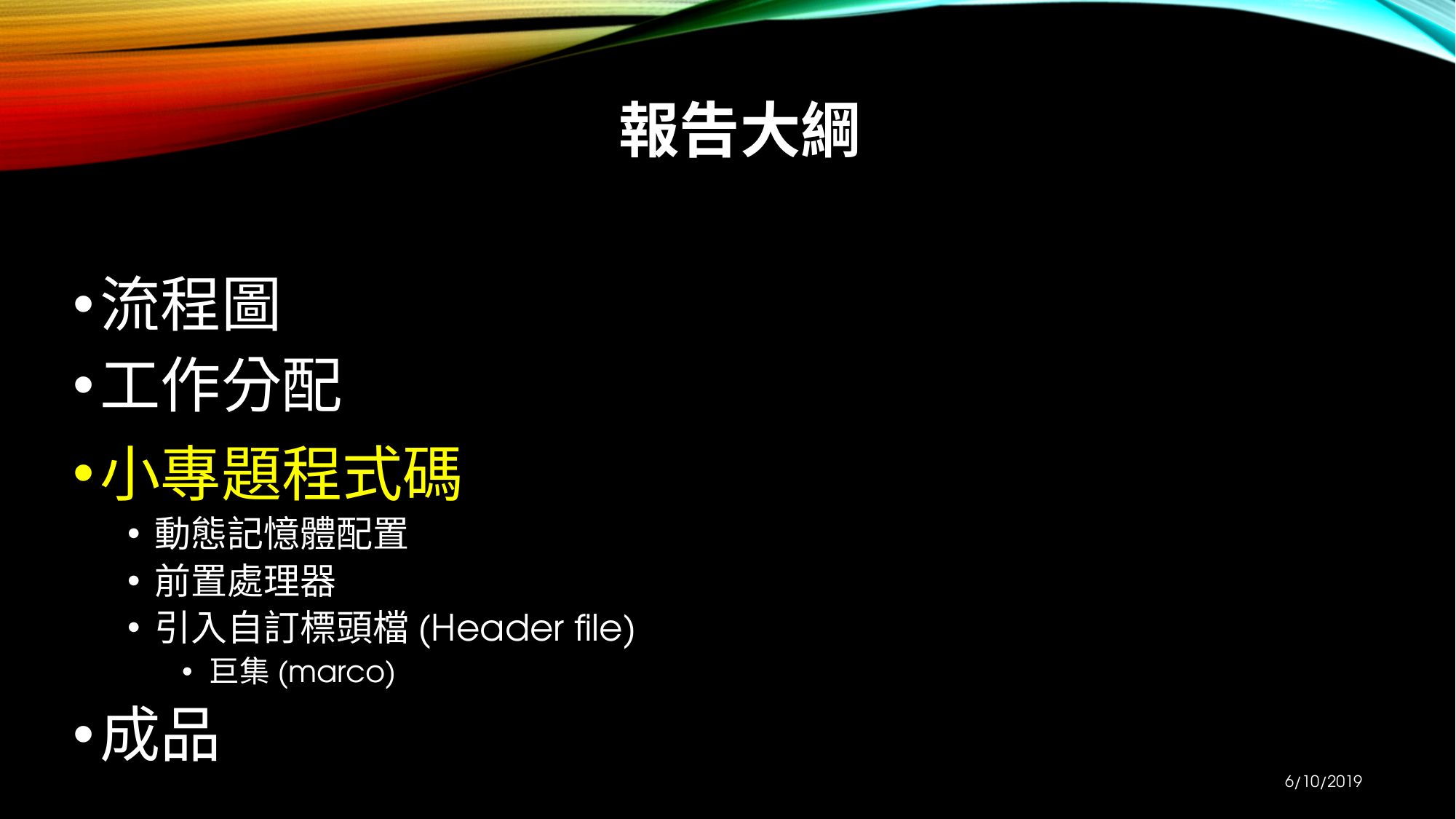

# 報告大綱

流程圖
工作分配
小專題程式碼
動態記憶體配置
前置處理器
引入自訂標頭檔(Header file)
巨集(marco)
成品

6/10/2019